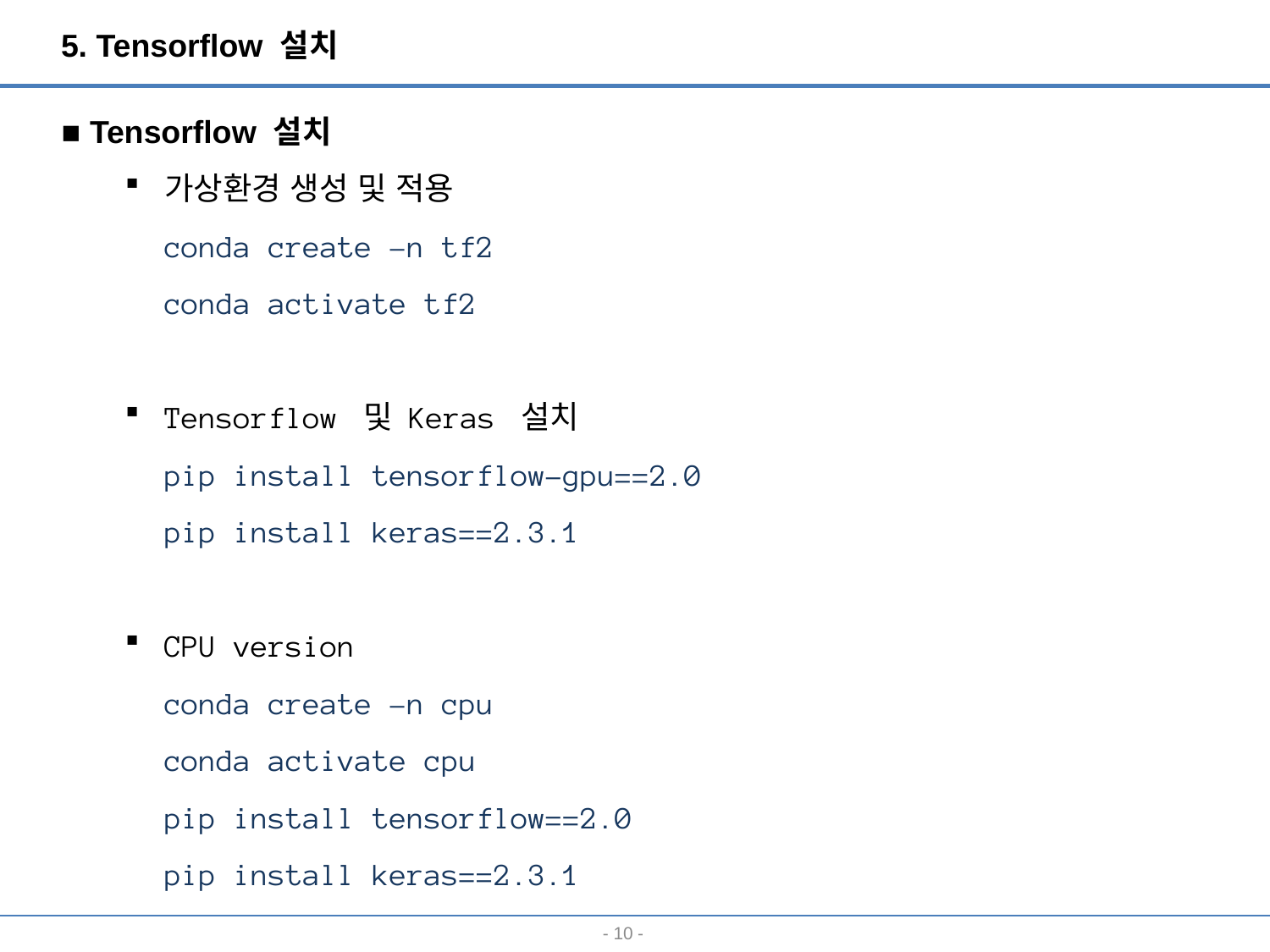

5. Tensorflow 설치
■ Tensorflow 설치
가상환경 생성 및 적용
conda create –n tf2
conda activate tf2
Tensorflow 및 Keras 설치
pip install tensorflow-gpu==2.0
pip install keras==2.3.1

CPU version
conda create –n cpu
conda activate cpu
pip install tensorflow==2.0
pip install keras==2.3.1
- 10 -